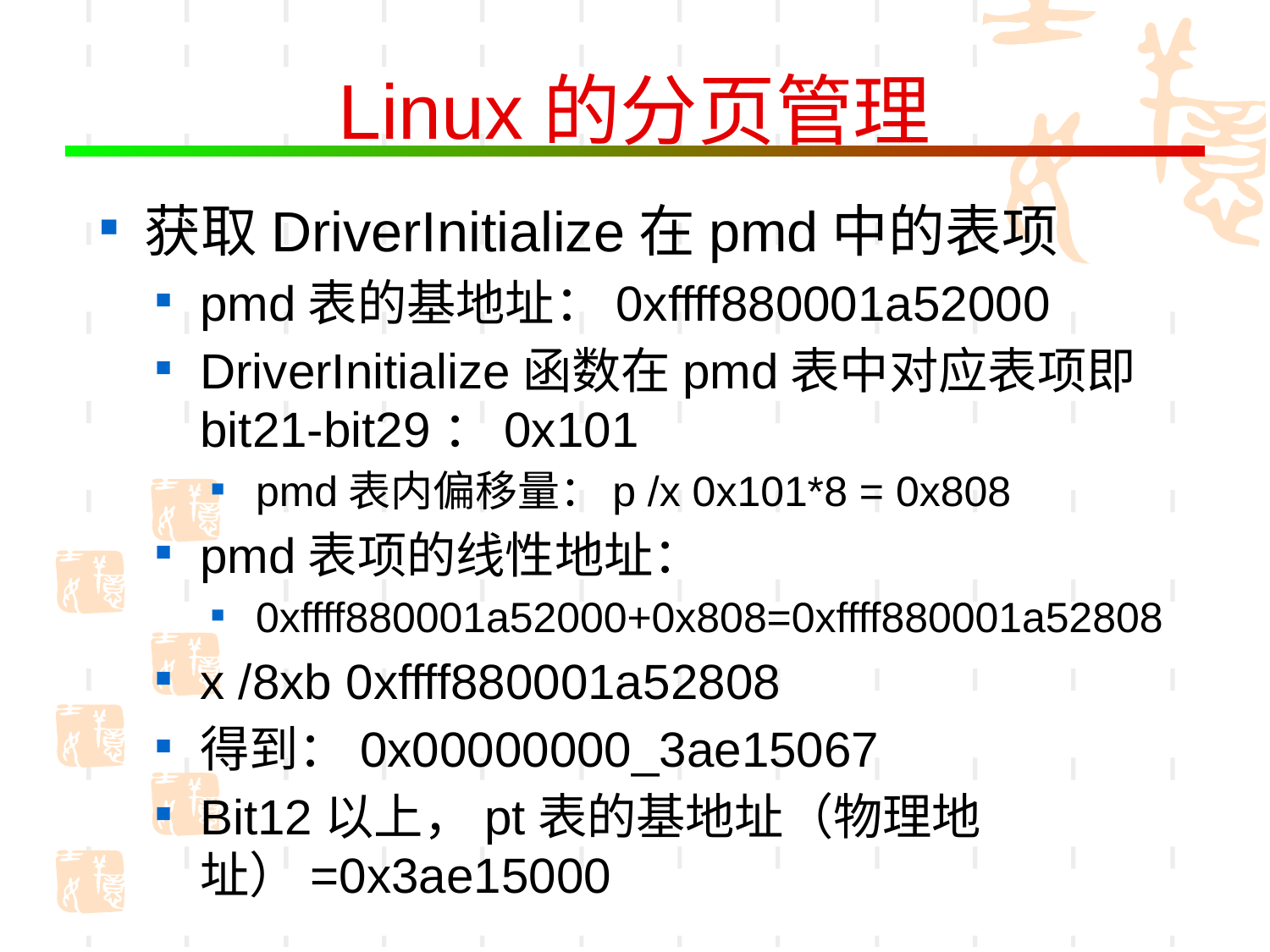

# Linux的分页管理
获取DriverInitialize在pmd中的表项
pmd表的基地址：0xffff880001a52000
DriverInitialize函数在pmd表中对应表项即bit21-bit29：0x101
pmd表内偏移量：p /x 0x101*8 = 0x808
pmd表项的线性地址：
0xffff880001a52000+0x808=0xffff880001a52808
x /8xb 0xffff880001a52808
得到：0x00000000_3ae15067
Bit12以上，pt表的基地址（物理地址）=0x3ae15000